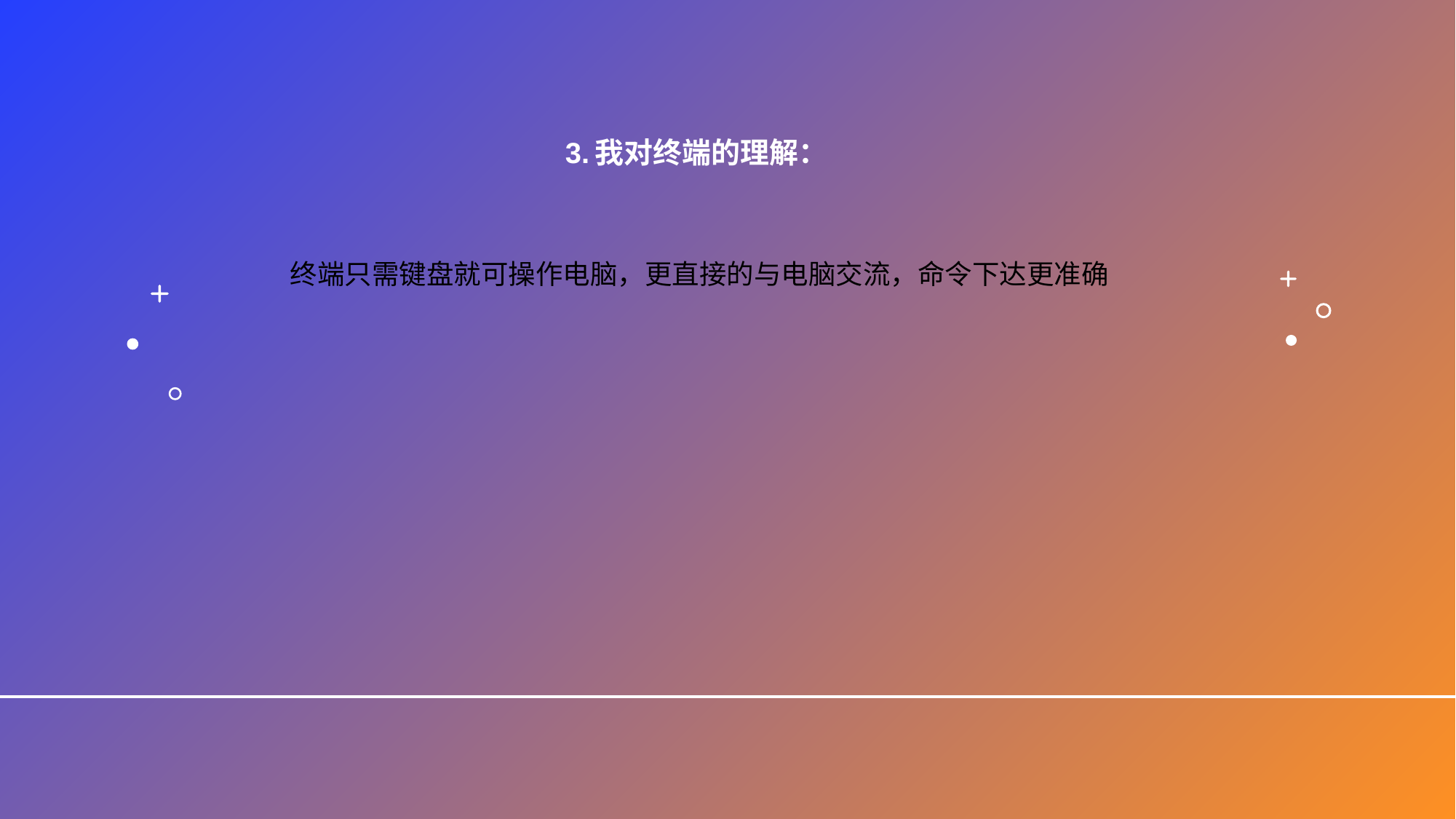

3.我对终端的理解：

终端只需键盘就可操作电脑，更直接的与电脑交流，命令下达更准确